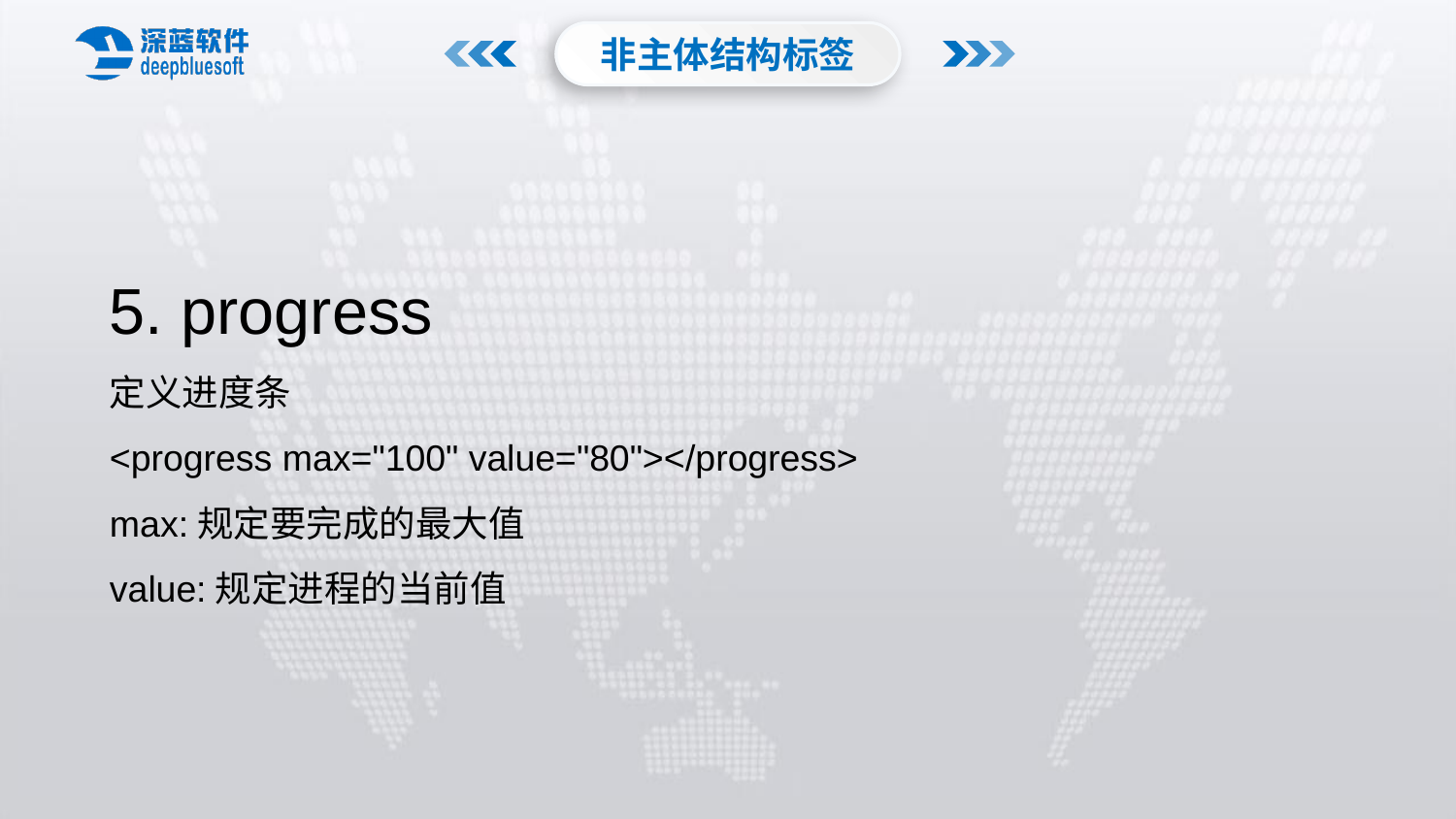

非主体结构标签

5. progress
定义进度条
<progress max="100" value="80"></progress>
max:规定要完成的最大值
value:规定进程的当前值